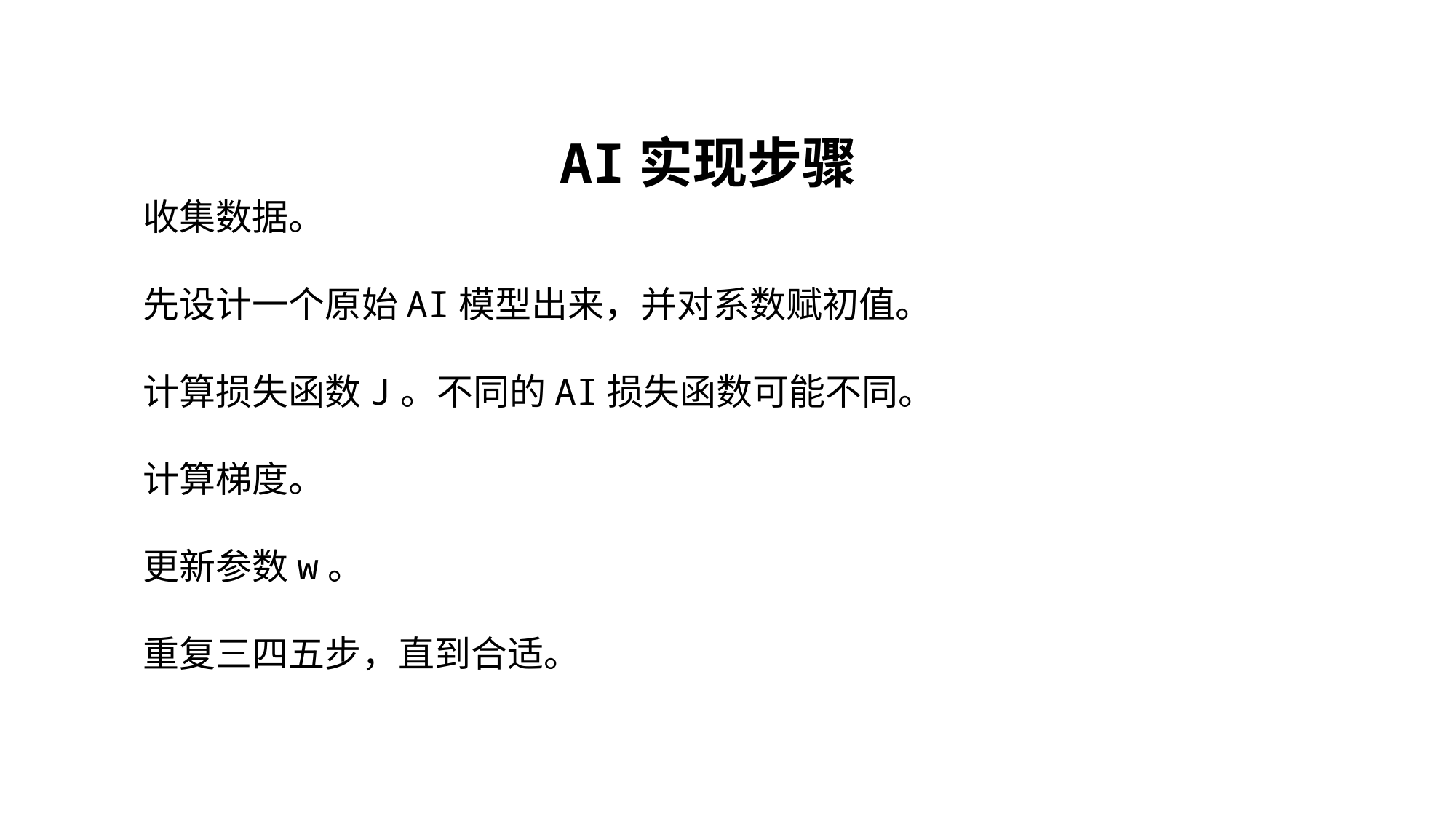

AI实现步骤
收集数据。

先设计一个原始AI模型出来，并对系数赋初值。

计算损失函数J。不同的AI损失函数可能不同。

计算梯度。

更新参数w。

重复三四五步，直到合适。